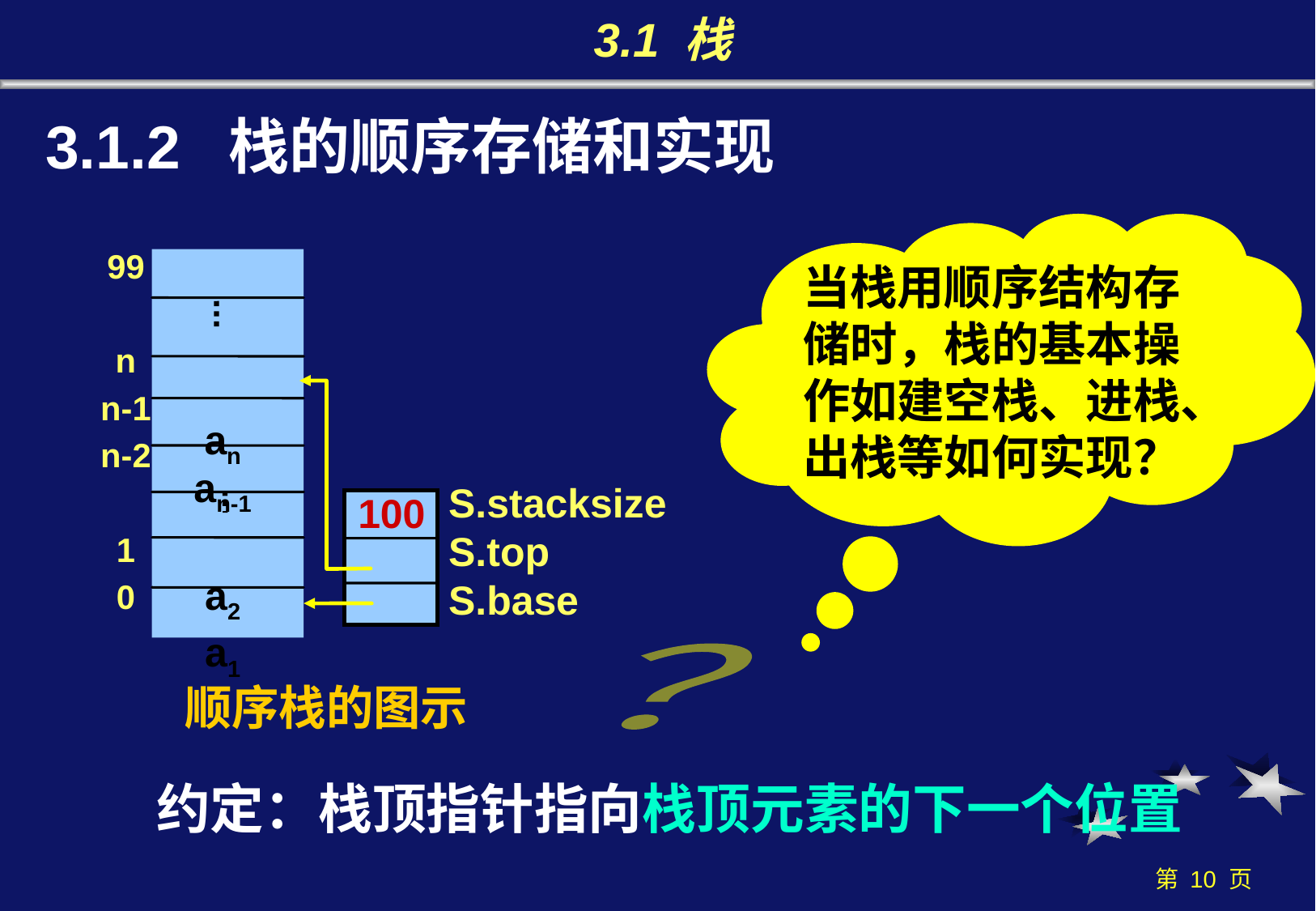

# 3.1 栈
3.1.2  栈的顺序存储和实现
当栈用顺序结构存
储时，栈的基本操
作如建空栈、进栈、
出栈等如何实现？
？

an
an-1

a2
a1

99

n
n-1
n-2

1
0

S.stacksize
S.top
S.base
100

顺序栈的图示
约定：栈顶指针指向栈顶元素的下一个位置